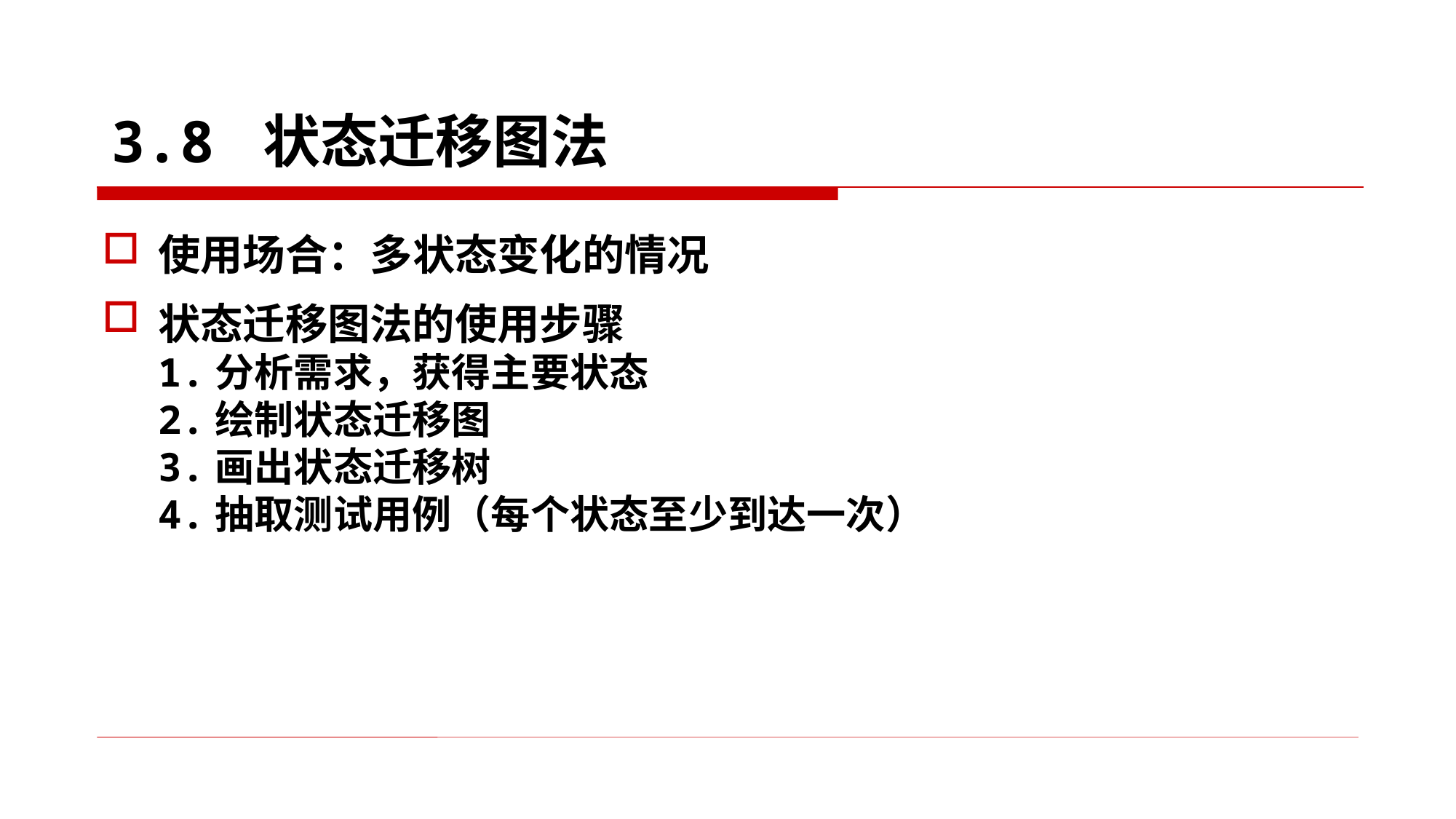

3.8 状态迁移图法
使用场合：多状态变化的情况
# 状态迁移图法的使用步骤 1.分析需求，获得主要状态 2.绘制状态迁移图 3.画出状态迁移树 4.抽取测试用例（每个状态至少到达一次）